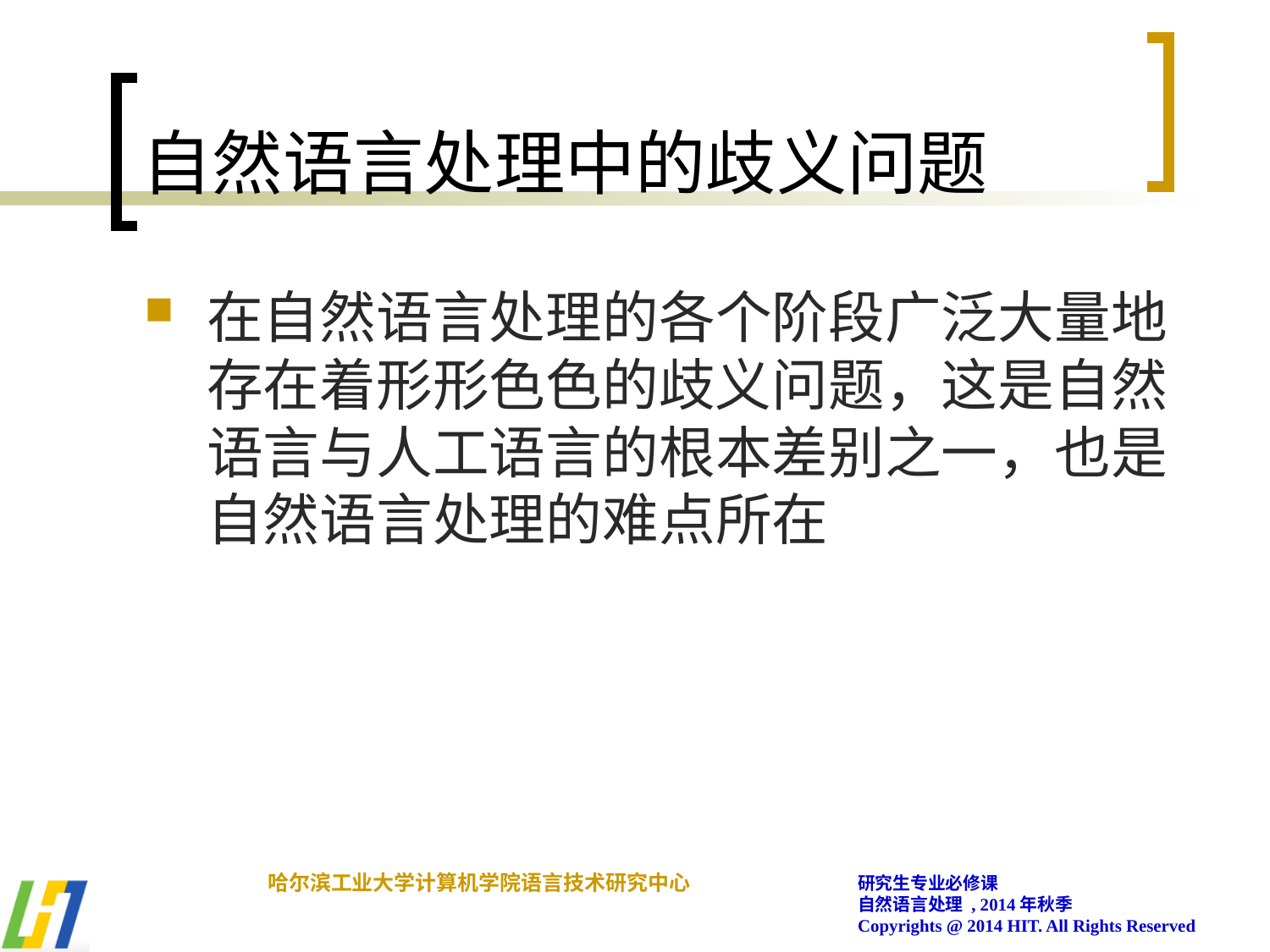

# 自然语言处理中的歧义问题
在自然语言处理的各个阶段广泛大量地存在着形形色色的歧义问题，这是自然语言与人工语言的根本差别之一，也是自然语言处理的难点所在
哈尔滨工业大学计算机学院语言技术研究中心
研究生专业必修课
自然语言处理 , 2014年秋季
Copyrights @ 2014 HIT. All Rights Reserved